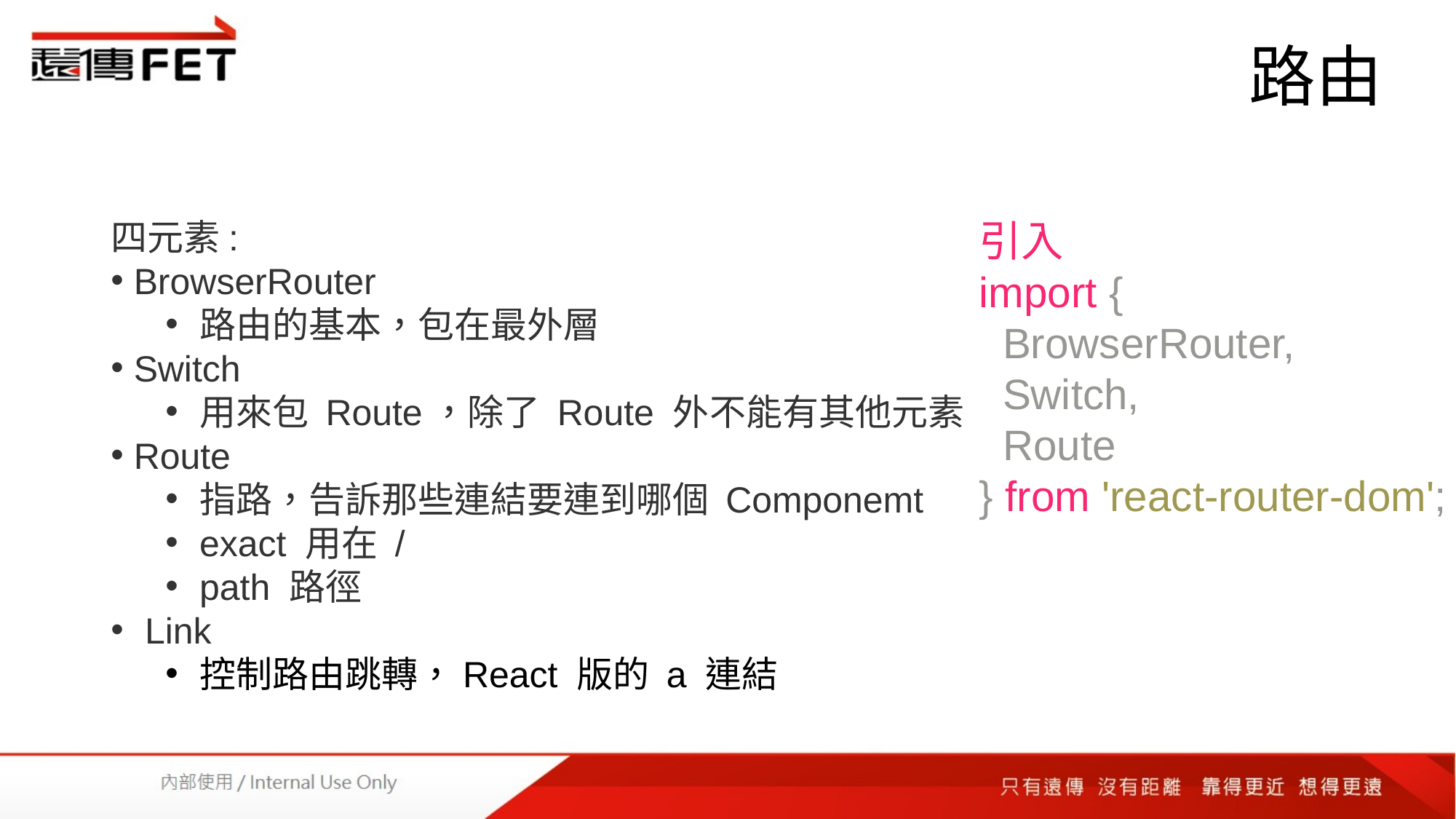

# 路由
四元素:
 BrowserRouter
路由的基本，包在最外層
 Switch
用來包 Route，除了 Route 外不能有其他元素
 Route
指路，告訴那些連結要連到哪個 Componemt
exact 用在 /
path 路徑
Link
控制路由跳轉，React 版的 a 連結
引入
import {
  BrowserRouter,
  Switch,
  Route
} from 'react-router-dom';